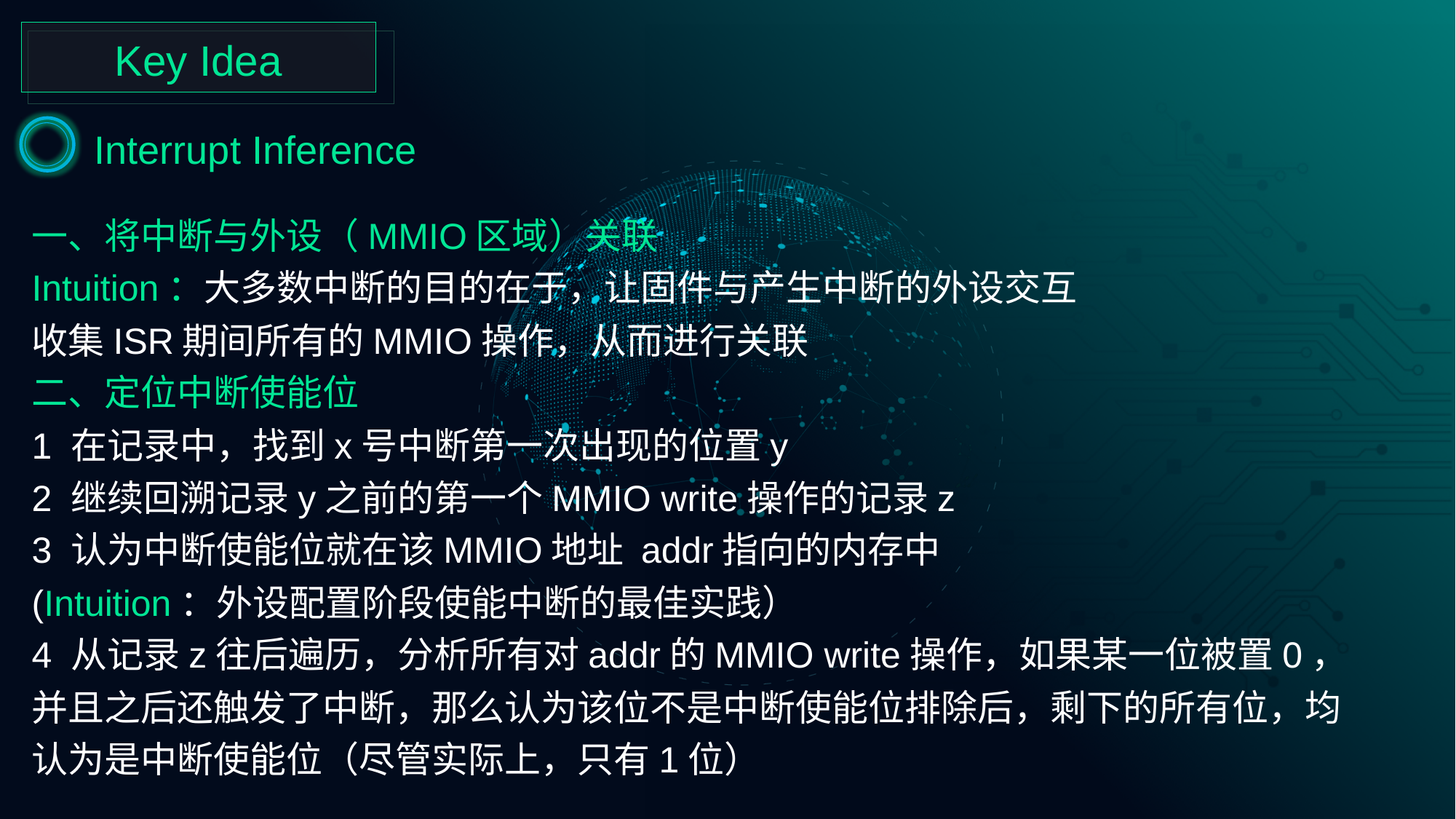

Key Idea

Interrupt Inference
一、将中断与外设（MMIO区域）关联
Intuition：大多数中断的目的在于，让固件与产生中断的外设交互
收集ISR期间所有的MMIO操作，从而进行关联
二、定位中断使能位
1 在记录中，找到x号中断第一次出现的位置y
2 继续回溯记录y之前的第一个MMIO write操作的记录z
3 认为中断使能位就在该MMIO地址 addr指向的内存中
(Intuition：外设配置阶段使能中断的最佳实践）
4 从记录z往后遍历，分析所有对addr的MMIO write操作，如果某一位被置0，并且之后还触发了中断，那么认为该位不是中断使能位排除后，剩下的所有位，均认为是中断使能位（尽管实际上，只有1位）